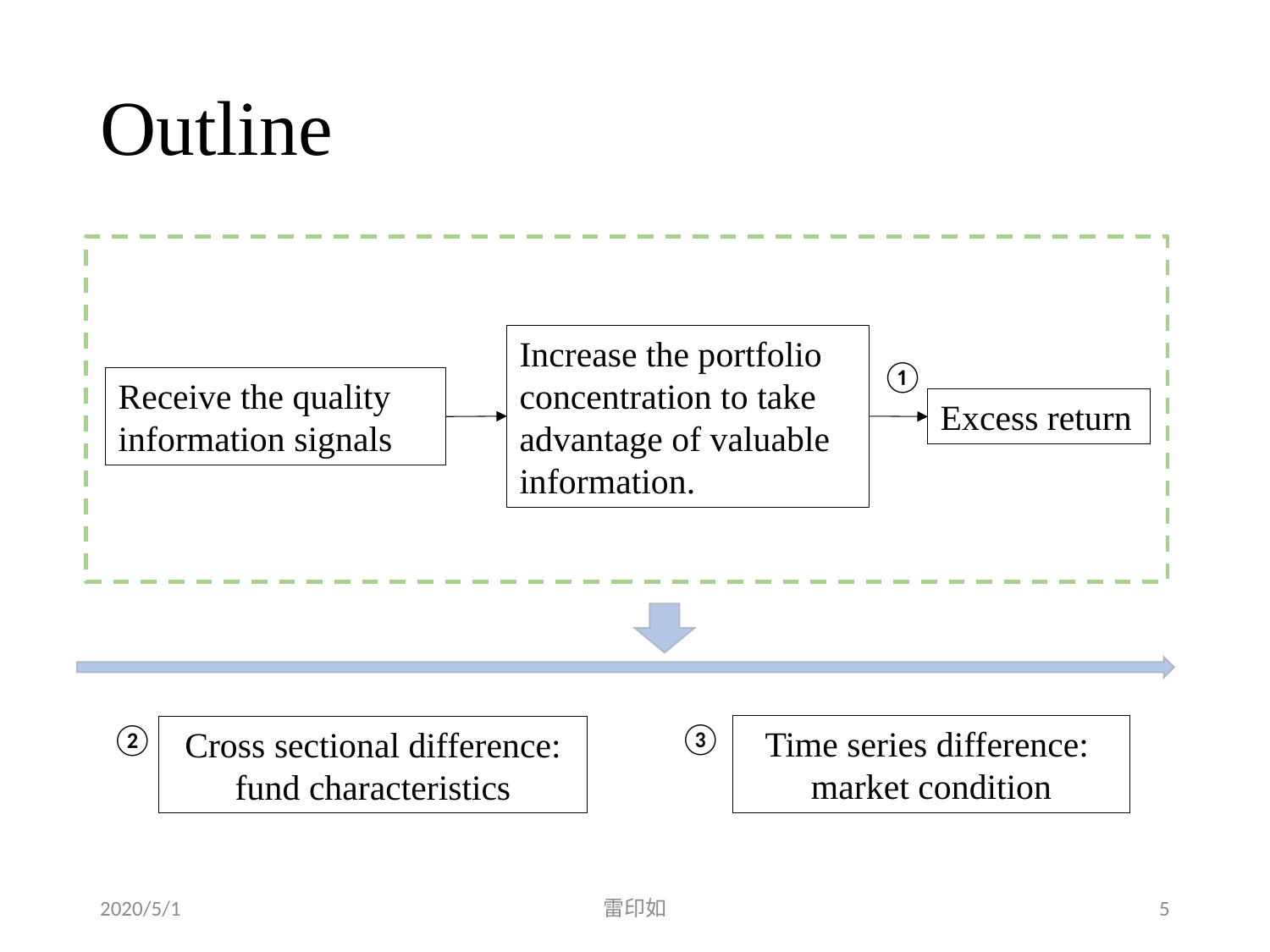

# Outline

Increase the portfolio concentration to take advantage of valuable information.
①
Receive the quality information signals
Excess return

③
②
Time series difference:
market condition
Cross sectional difference: fund characteristics
2020/5/1
雷印如
5